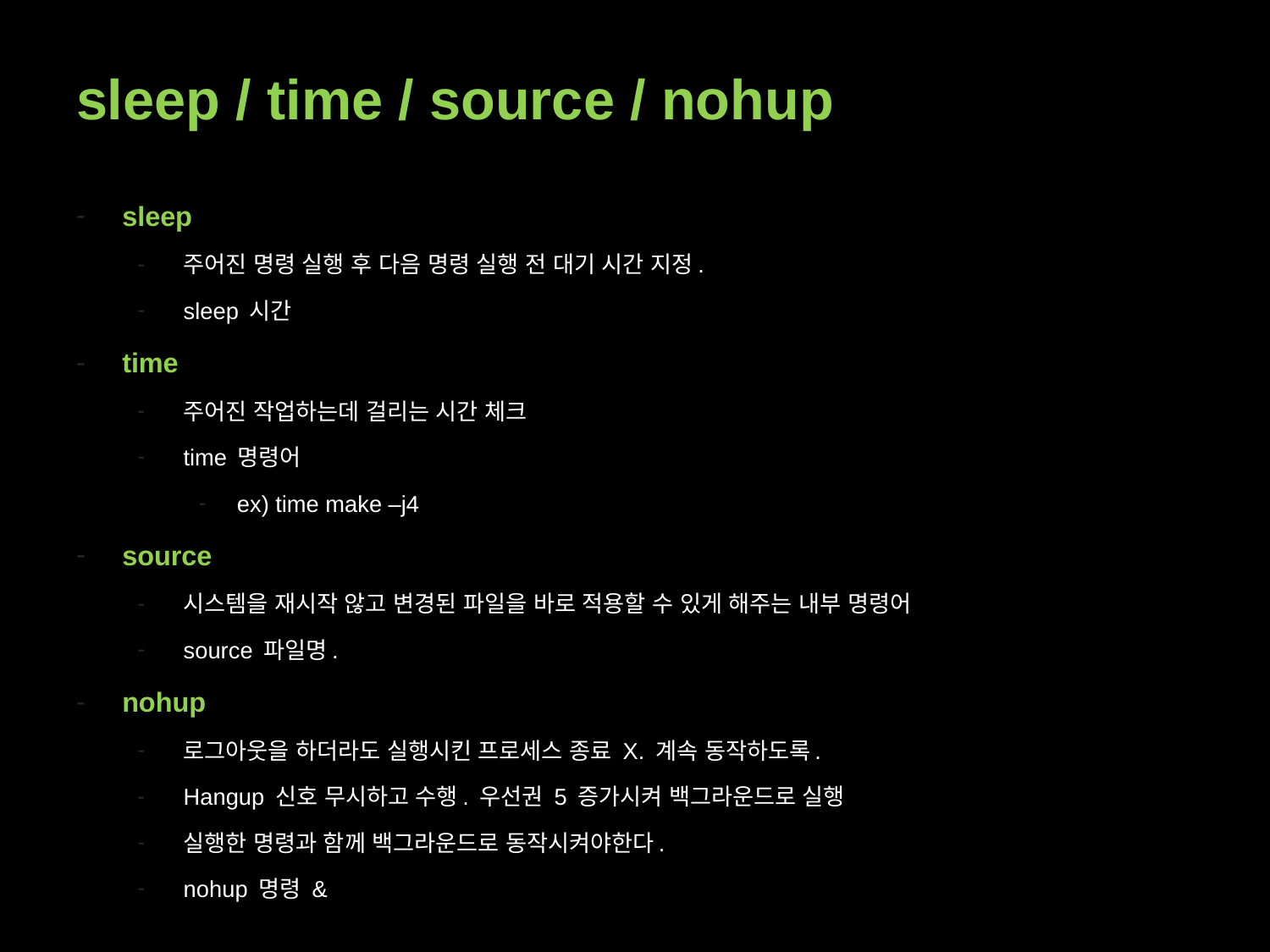

# sleep / time / source / nohup
sleep
주어진 명령 실행 후 다음 명령 실행 전 대기 시간 지정.
sleep 시간
time
주어진 작업하는데 걸리는 시간 체크
time 명령어
ex) time make –j4
source
시스템을 재시작 않고 변경된 파일을 바로 적용할 수 있게 해주는 내부 명령어
source 파일명.
nohup
로그아웃을 하더라도 실행시킨 프로세스 종료 X. 계속 동작하도록.
Hangup 신호 무시하고 수행. 우선권 5 증가시켜 백그라운드로 실행
실행한 명령과 함께 백그라운드로 동작시켜야한다.
nohup 명령 &